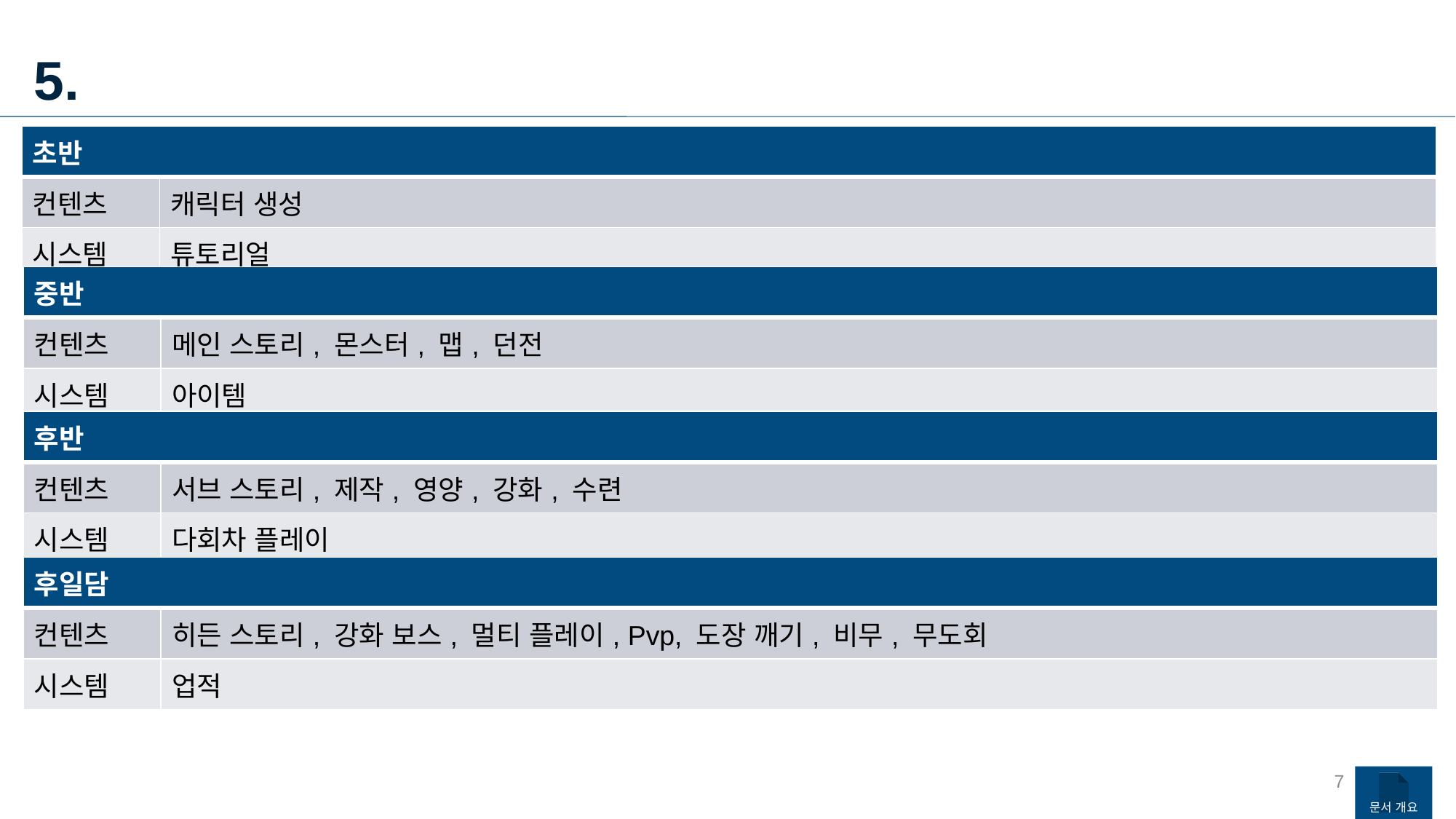

5.
| 초반 |  |
| --- | --- |
| 컨텐츠 | 캐릭터 생성 |
| 시스템 | 튜토리얼 |
| 중반 |  |
| --- | --- |
| 컨텐츠 | 메인 스토리, 몬스터, 맵, 던전 |
| 시스템 | 아이템 |
| 후반 |  |
| --- | --- |
| 컨텐츠 | 서브 스토리, 제작, 영양, 강화, 수련 |
| 시스템 | 다회차 플레이 |
| 후일담 |  |
| --- | --- |
| 컨텐츠 | 히든 스토리, 강화 보스, 멀티 플레이, Pvp, 도장 깨기, 비무, 무도회 |
| 시스템 | 업적 |
7

문서 개요